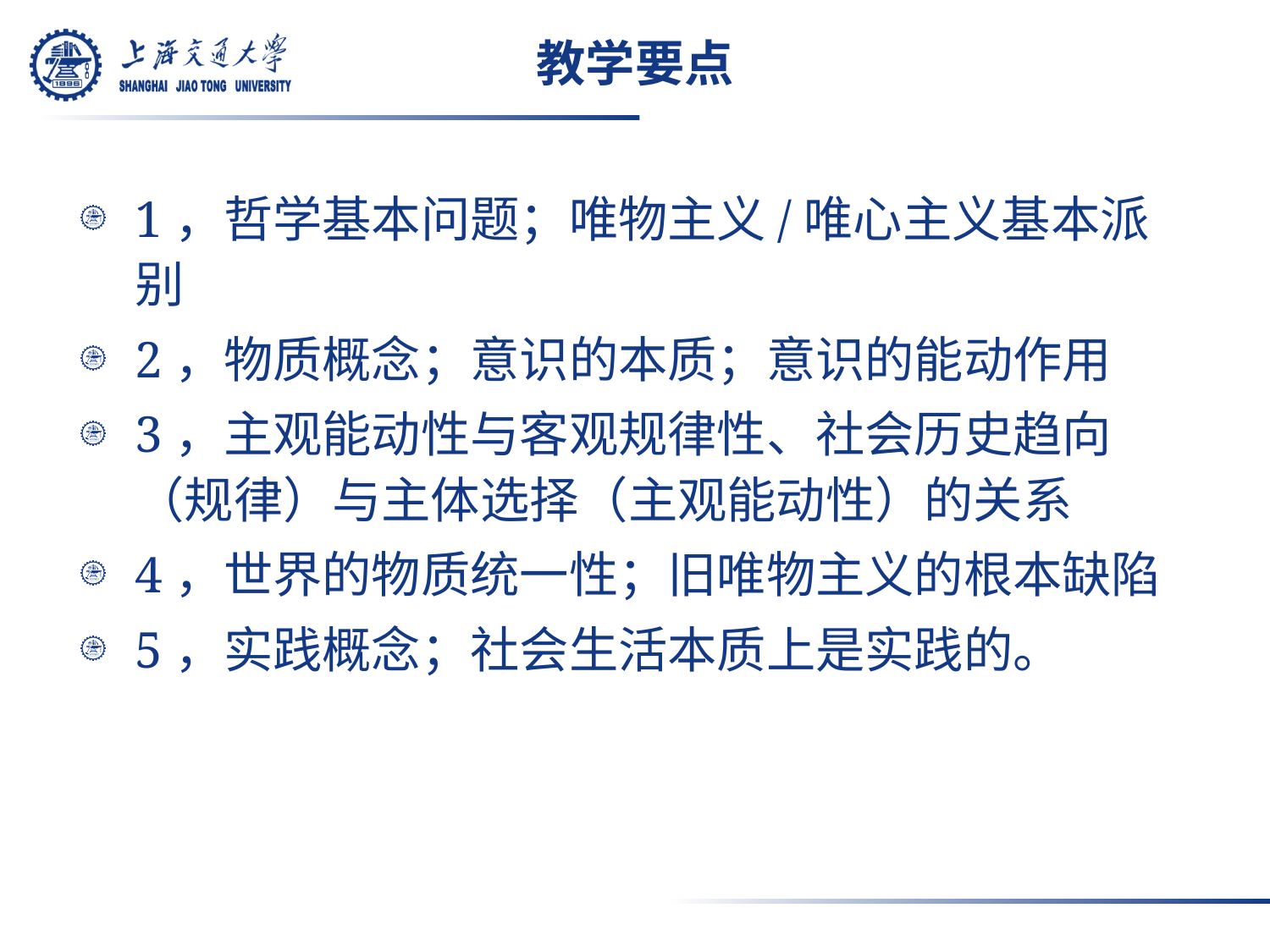

# 教学要点
1，哲学基本问题；唯物主义/唯心主义基本派别
2，物质概念；意识的本质；意识的能动作用
3，主观能动性与客观规律性、社会历史趋向（规律）与主体选择（主观能动性）的关系
4，世界的物质统一性；旧唯物主义的根本缺陷
5，实践概念；社会生活本质上是实践的。